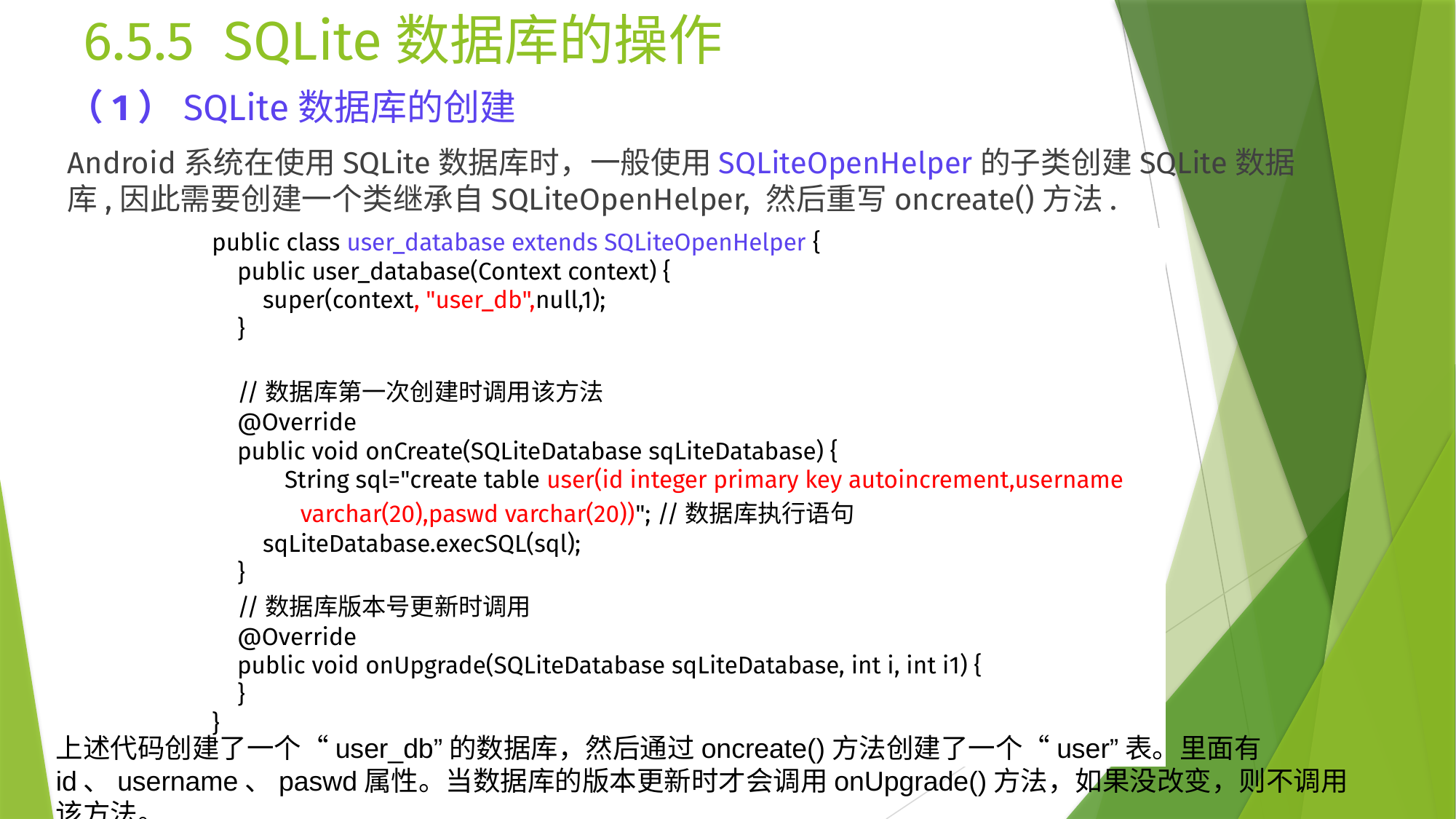

# 6.5.5  SQLite数据库的操作
（1）SQLite数据库的创建
Android系统在使用SQLite数据库时，一般使用SQLiteOpenHelper的子类创建SQLite数据库,因此需要创建一个类继承自SQLiteOpenHelper, 然后重写oncreate()方法.

| public class user\_database extends SQLiteOpenHelper { public user\_database(Context context) { super(context, "user\_db",null,1); } //数据库第一次创建时调用该方法 @Override public void onCreate(SQLiteDatabase sqLiteDatabase) { String sql="create table user(id integer primary key autoincrement,username varchar(20),paswd varchar(20))"; //数据库执行语句 sqLiteDatabase.execSQL(sql); } //数据库版本号更新时调用 @Override public void onUpgrade(SQLiteDatabase sqLiteDatabase, int i, int i1) { } } |
| --- |
上述代码创建了一个“user_db”的数据库，然后通过oncreate()方法创建了一个“user”表。里面有id、username、paswd属性。当数据库的版本更新时才会调用onUpgrade()方法，如果没改变，则不调用该方法。